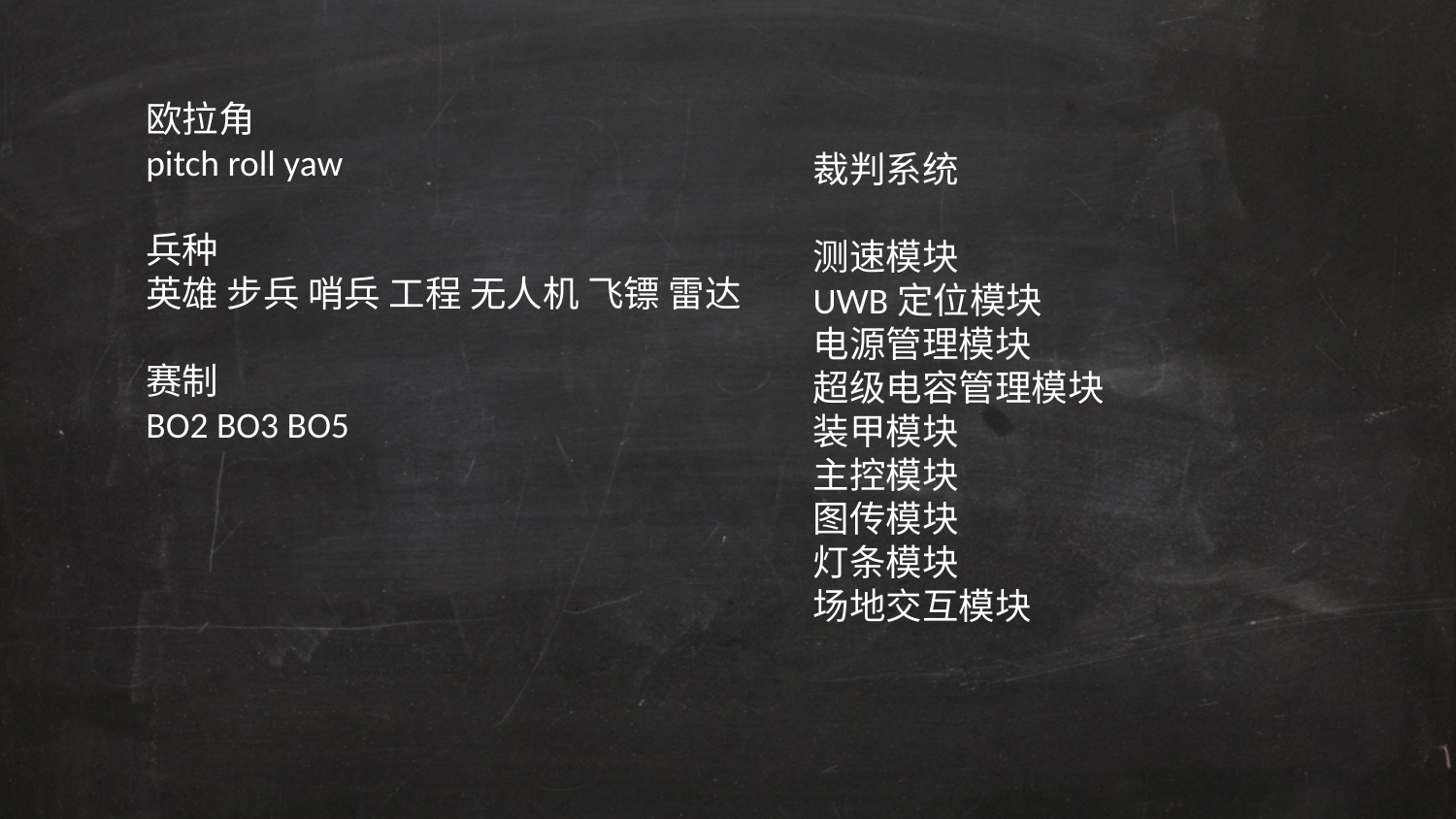

欧拉角
pitch roll yaw

兵种
英雄 步兵 哨兵 工程 无人机 飞镖 雷达

赛制
BO2 BO3 BO5

裁判系统

测速模块
UWB定位模块
电源管理模块
超级电容管理模块
装甲模块
主控模块
图传模块
灯条模块
场地交互模块